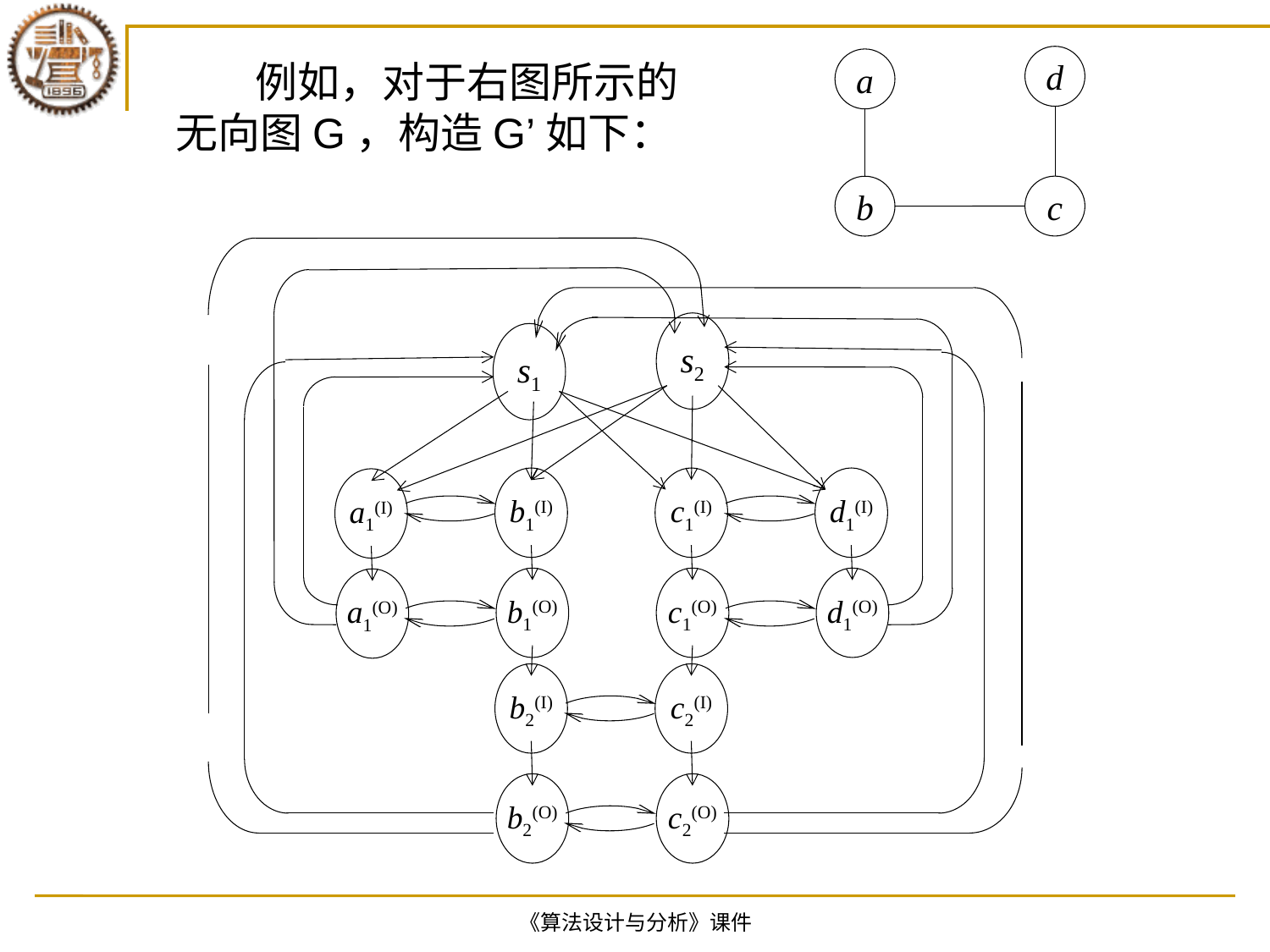

d
a
c
b
        例如，对于右图所示的无向图G，构造G’如下：

s2
s1
b1(I)
c1(I)
d1(I)
a1(I)
b1(O)
c1(O)
d1(O)
a1(O)
b2(I)
c2(I)
b2(O)
c2(O)

《算法设计与分析》课件
61